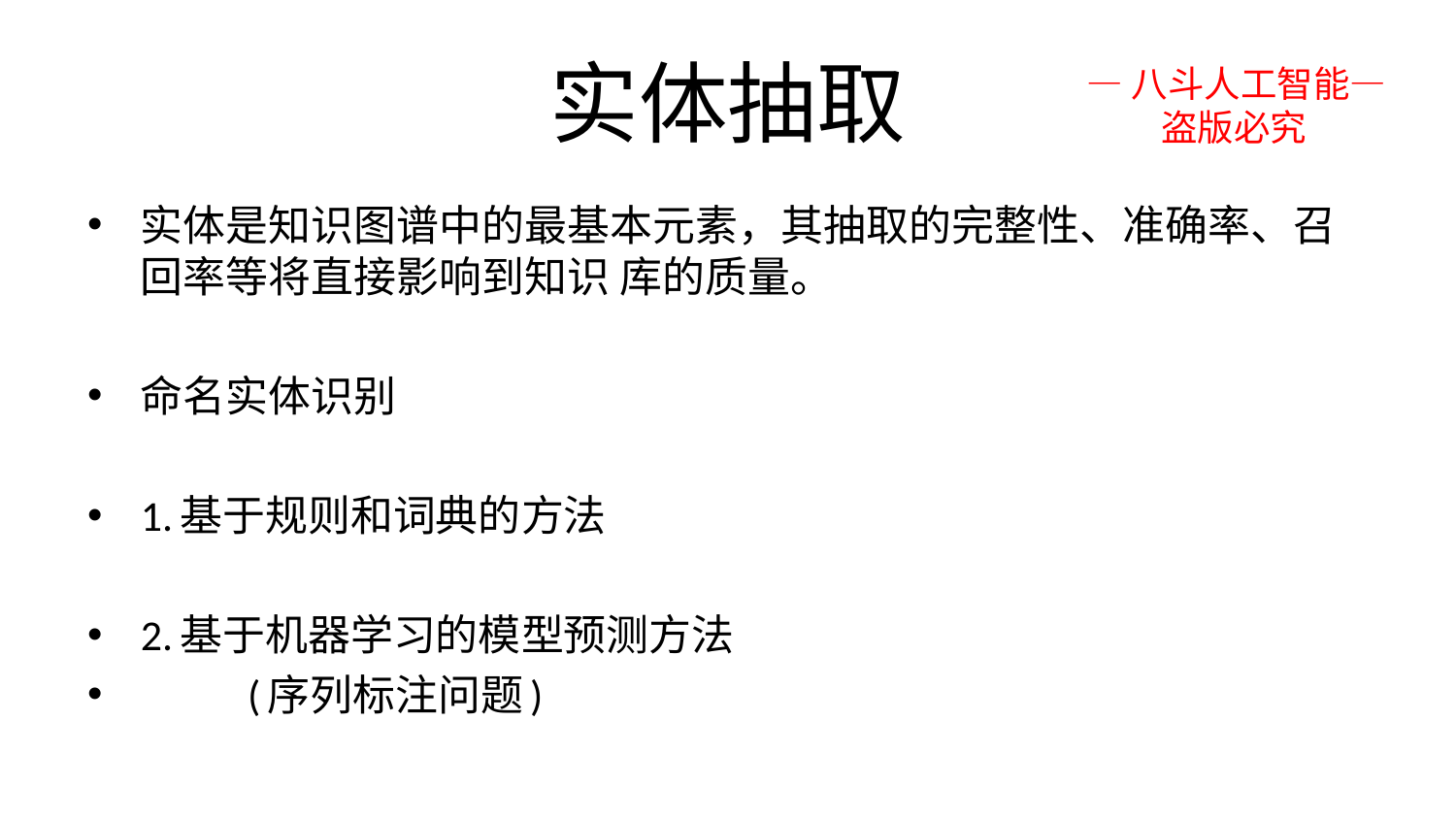

# 实体抽取
—八斗人工智能—
        盗版必究
实体是知识图谱中的最基本元素，其抽取的完整性、准确率、召回率等将直接影响到知识 库的质量。

命名实体识别

1.基于规则和词典的方法

2.基于机器学习的模型预测方法
           (序列标注问题)